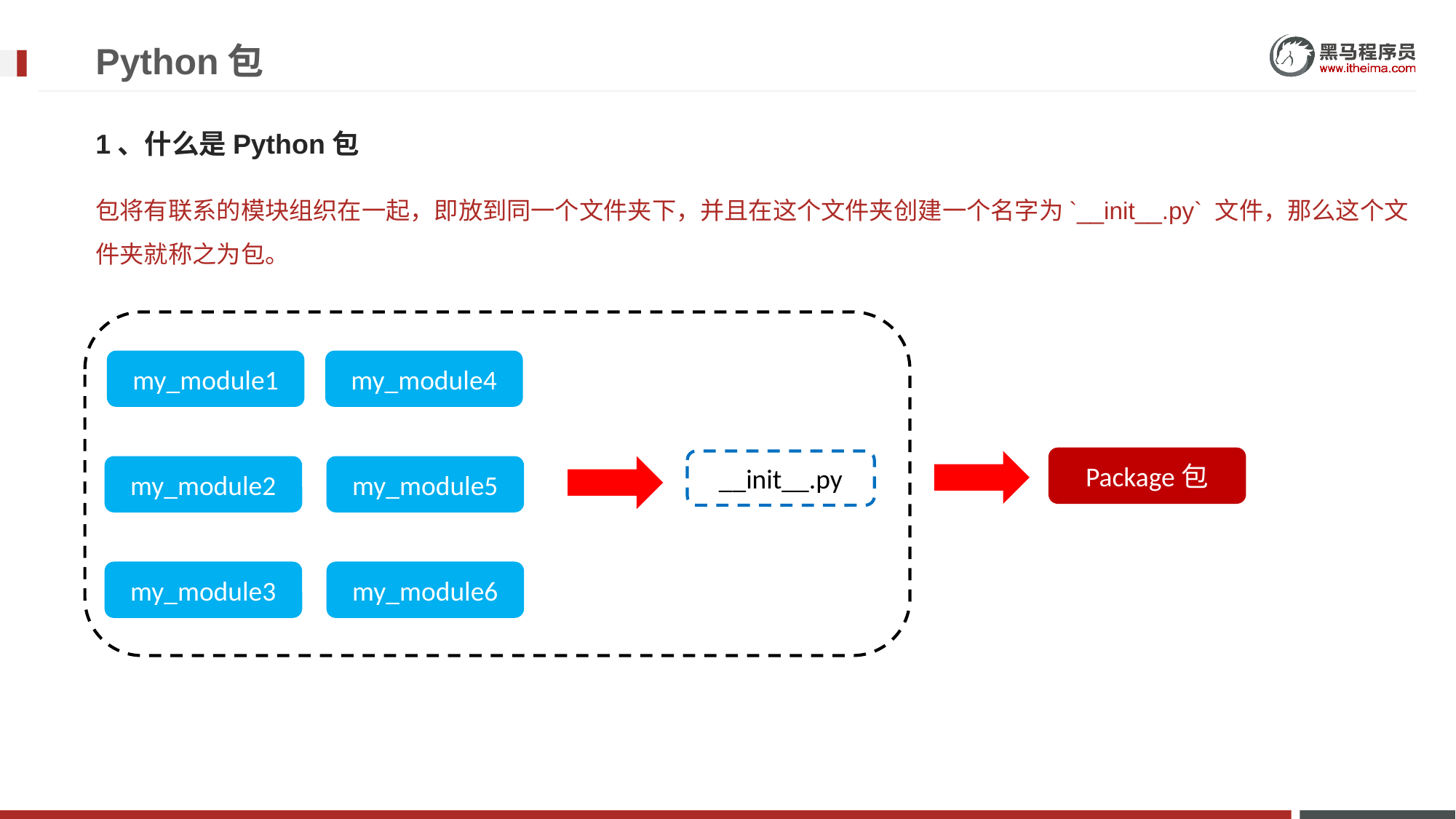

# Python包
1、什么是Python包
包将有联系的模块组织在一起，即放到同一个文件夹下，并且在这个文件夹创建一个名字为`__init__.py` 文件，那么这个文件夹就称之为包。

my_module1
my_module4
Package包
__init__.py

my_module2
my_module5

my_module3
my_module6